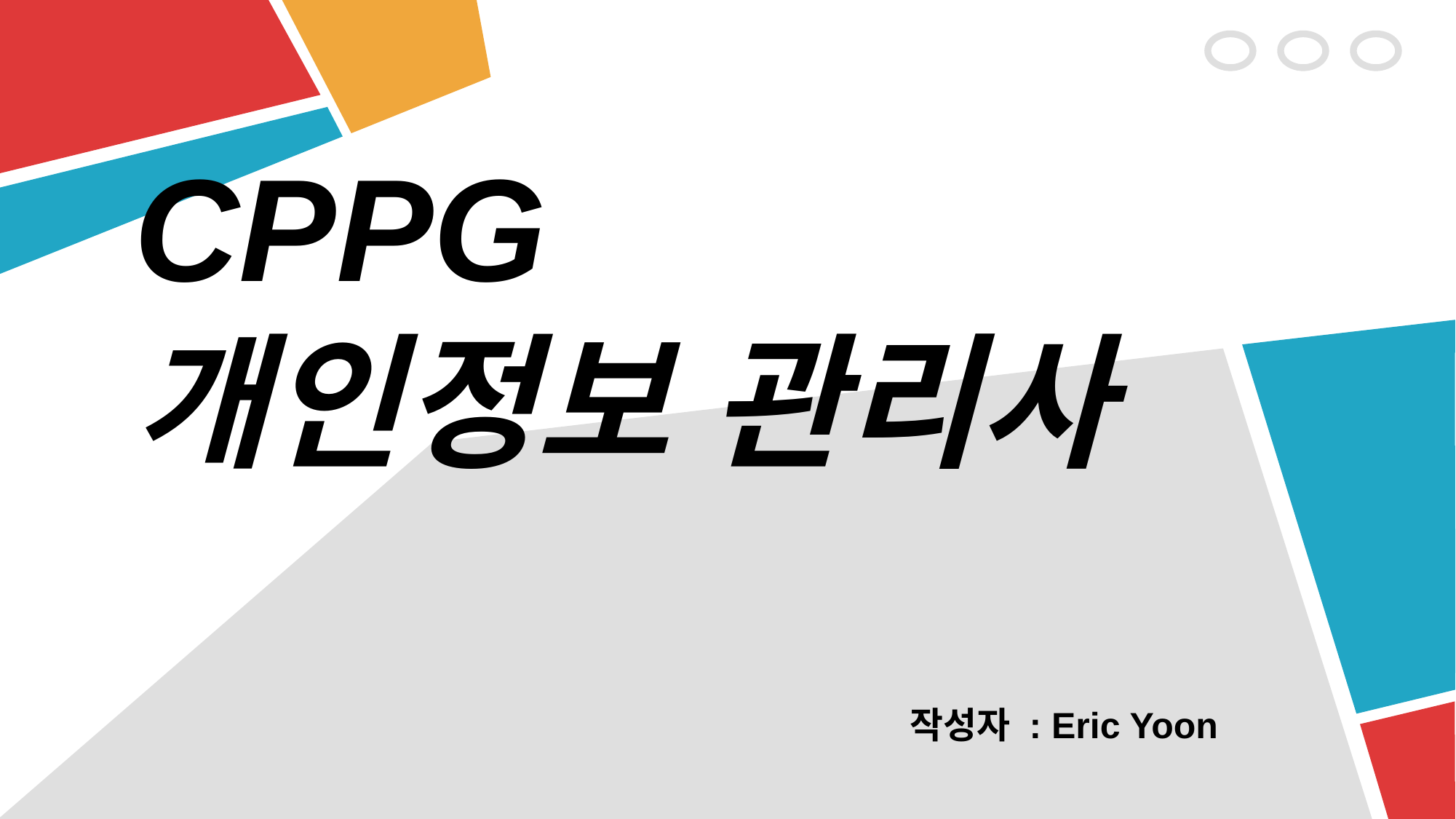

# CPPG 개인정보 관리사

 작성자 : Eric Yoon